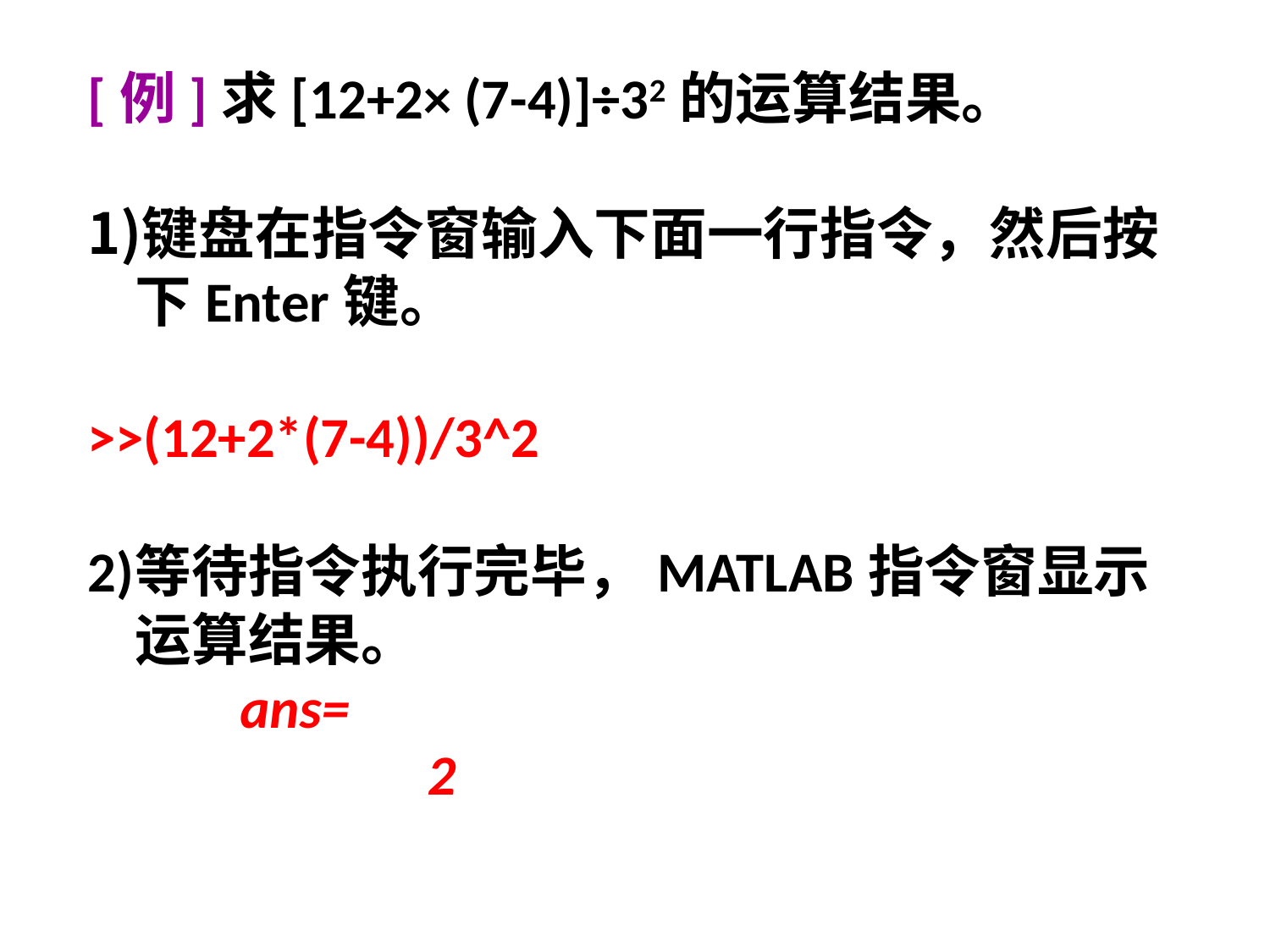

[例]求[12+2× (7-4)]÷32的运算结果。

键盘在指令窗输入下面一行指令，然后按下Enter键。

>>(12+2*(7-4))/3^2

2)	等待指令执行完毕，MATLAB指令窗显示运算结果。
            ans=
	                       2